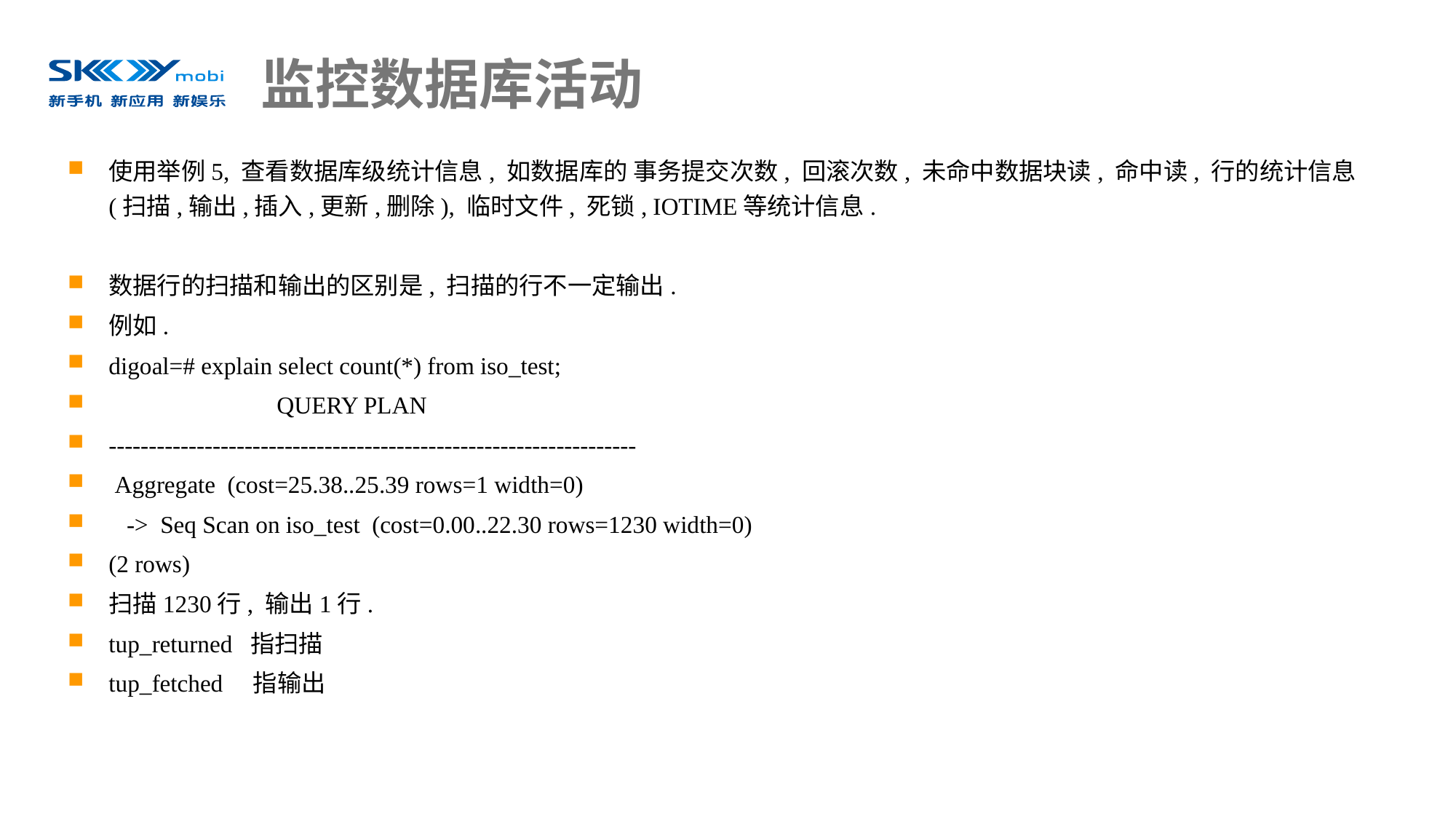

# 监控数据库活动
使用举例5, 查看数据库级统计信息, 如数据库的 事务提交次数, 回滚次数, 未命中数据块读, 命中读, 行的统计信息(扫描,输出,插入,更新,删除), 临时文件, 死锁, IOTIME等统计信息.

数据行的扫描和输出的区别是, 扫描的行不一定输出.
例如.
digoal=# explain select count(*) from iso_test;
                            QUERY PLAN
------------------------------------------------------------------
 Aggregate  (cost=25.38..25.39 rows=1 width=0)
   ->  Seq Scan on iso_test  (cost=0.00..22.30 rows=1230 width=0)
(2 rows)
扫描1230行, 输出1行.
tup_returned  指扫描
tup_fetched    指输出